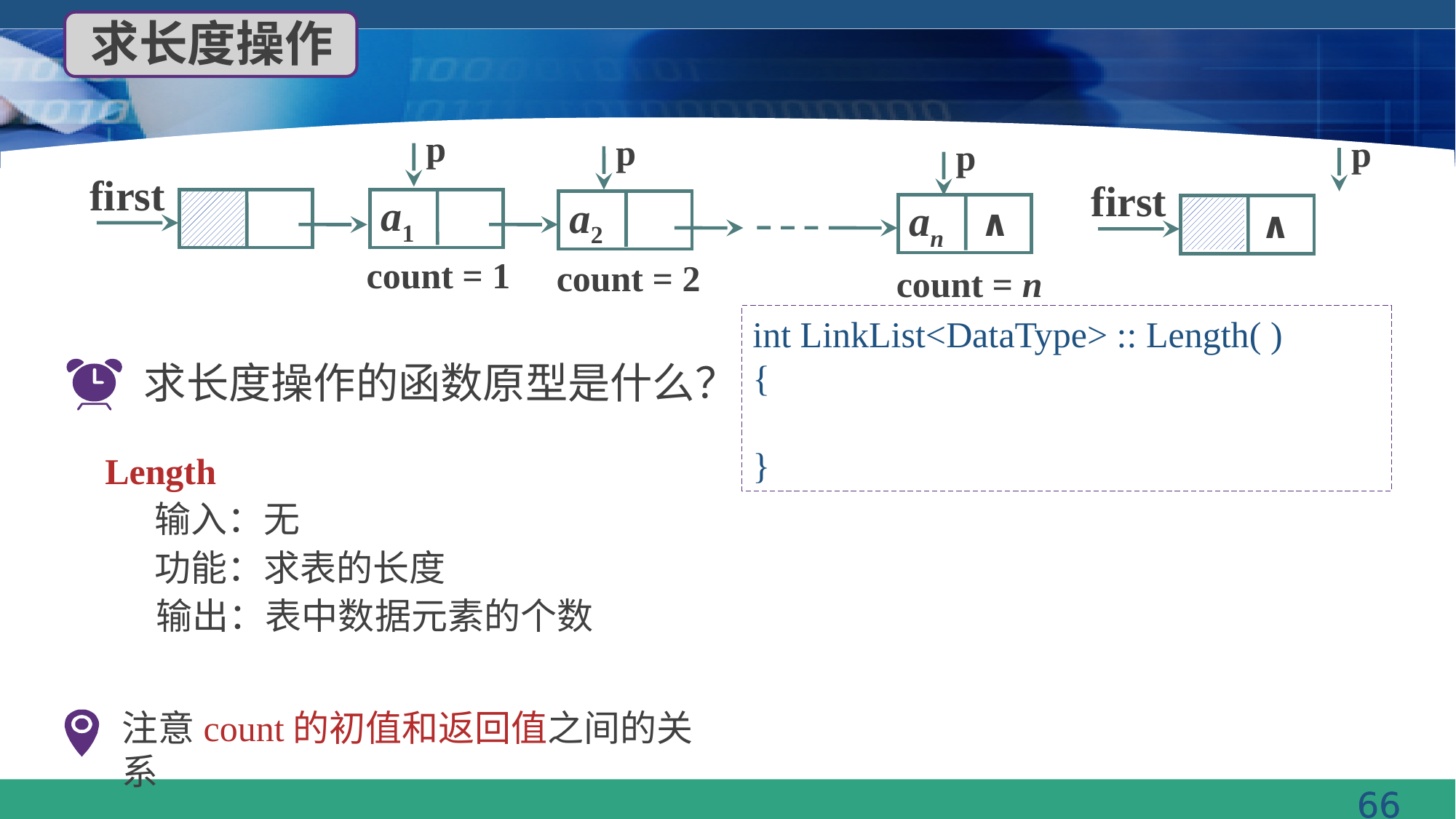

求长度操作

p

count = 1
p

count = 2
p

p

count = n
first

a1

a2

∧
an

first

∧

int LinkList<DataType> :: Length( )
{

}
求长度操作的函数原型是什么？

Length
     输入：无
     功能：求表的长度
     输出：表中数据元素的个数
注意count的初值和返回值之间的关系